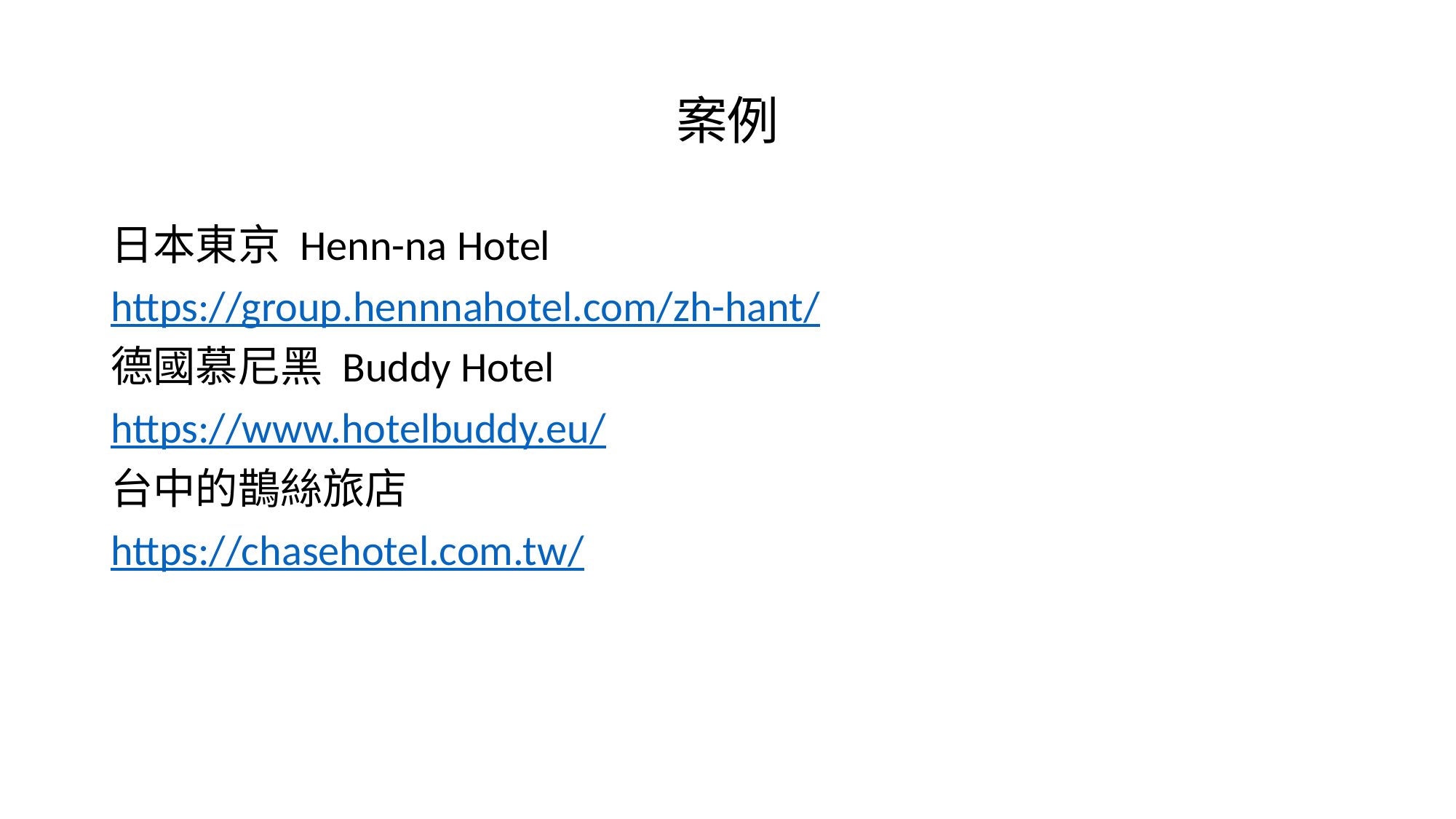

# 案例
日本東京 Henn-na Hotel
https://group.hennnahotel.com/zh-hant/
德國慕尼黑 Buddy Hotel
https://www.hotelbuddy.eu/
台中的鵲絲旅店
https://chasehotel.com.tw/